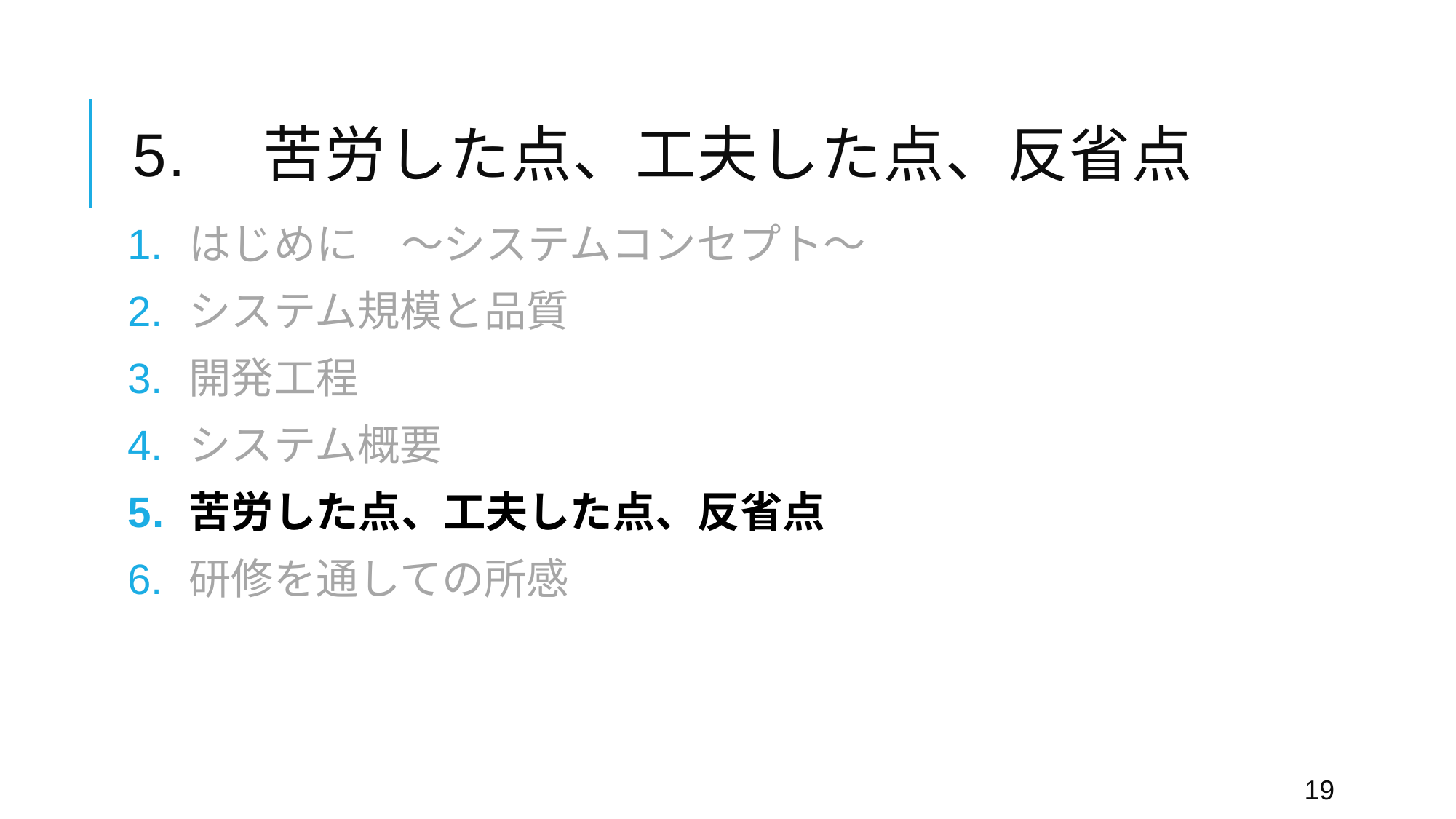

# 5.　苦労した点、工夫した点、反省点
はじめに　～システムコンセプト～
システム規模と品質
開発工程
システム概要
苦労した点、工夫した点、反省点
研修を通しての所感
19